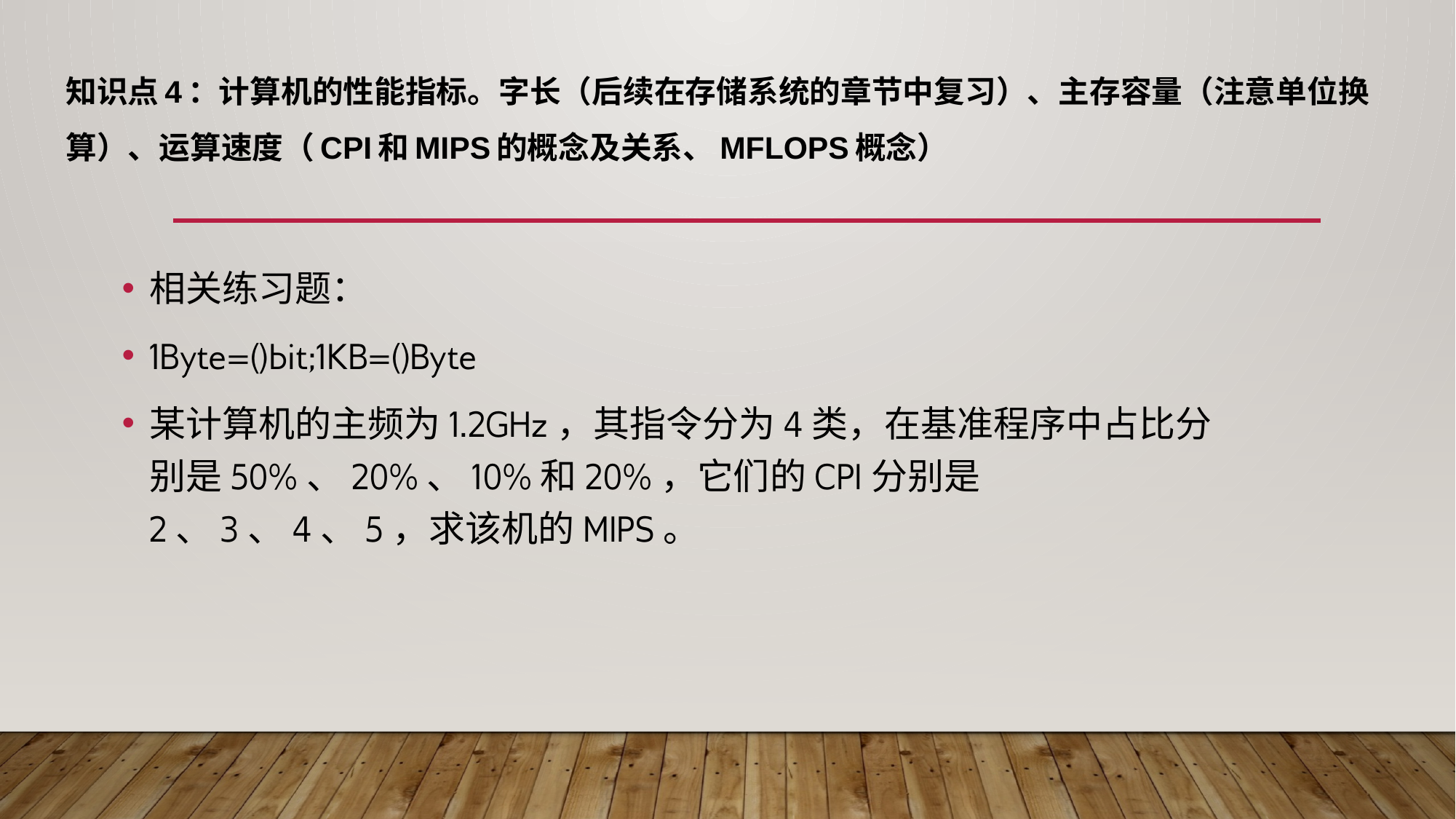

# 知识点4：计算机的性能指标。字长（后续在存储系统的章节中复习）、主存容量（注意单位换算）、运算速度（CPI和MIPS的概念及关系、MFLOPS概念）
相关练习题：
1Byte=()bit;1KB=()Byte
某计算机的主频为1.2GHz，其指令分为4类，在基准程序中占比分别是50%、20%、10%和20%，它们的CPI分别是2、3、4、5，求该机的MIPS。